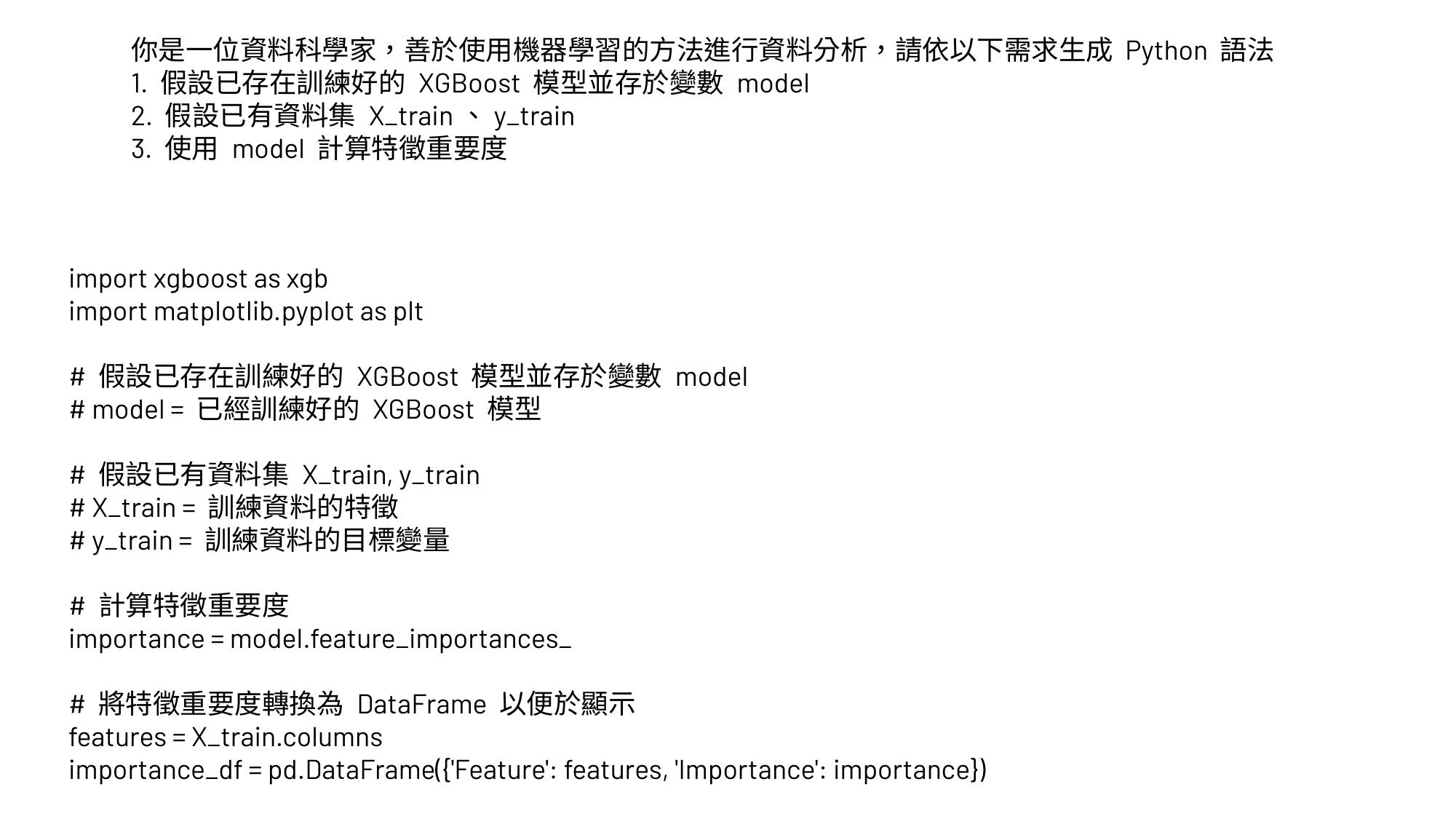

你是一位資料科學家，善於使用機器學習的方法進行資料分析，請依以下需求生成 Python 語法
1. 假設已存在訓練好的 XGBoost 模型並存於變數 model
2. 假設已有資料集 X_train、y_train
3. 使用 model 計算特徵重要度
import xgboost as xgb
import matplotlib.pyplot as plt

# 假設已存在訓練好的 XGBoost 模型並存於變數 model
# model = 已經訓練好的 XGBoost 模型

# 假設已有資料集 X_train, y_train
# X_train = 訓練資料的特徵
# y_train = 訓練資料的目標變量

# 計算特徵重要度
importance = model.feature_importances_

# 將特徵重要度轉換為 DataFrame 以便於顯示
features = X_train.columns
importance_df = pd.DataFrame({'Feature': features, 'Importance': importance})

# 排序特徵重要度
importance_df = importance_df.sort_values(by='Importance', ascending=False)

# 顯示特徵重要度
print(importance_df)